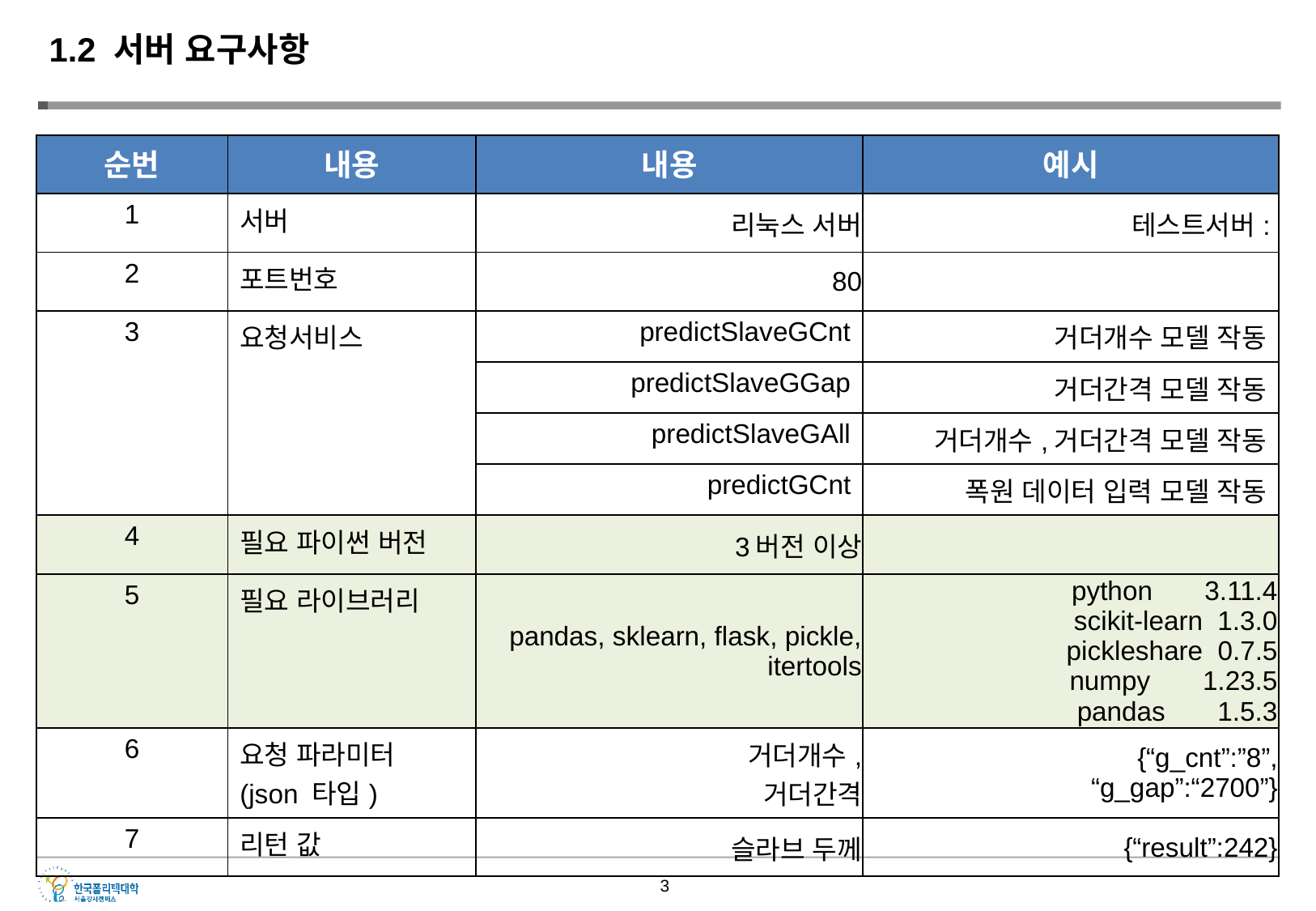

# 1.2 서버 요구사항
| 순번 | 내용 | 내용 | 예시 |
| --- | --- | --- | --- |
| 1 | 서버 | 리눅스 서버 | 테스트서버: |
| 2 | 포트번호 | 80 |  |
| 3 | 요청서비스 | predictSlaveGCnt | 거더개수 모델 작동 |
|  |  | predictSlaveGGap | 거더간격 모델 작동 |
|  |  | predictSlaveGAll | 거더개수,거더간격 모델 작동 |
|  |  | predictGCnt | 폭원 데이터 입력 모델 작동 |
| 4 | 필요 파이썬 버전 | 3버전 이상 |  |
| 5 | 필요 라이브러리 | pandas, sklearn, flask, pickle, itertools | python 3.11.4 scikit-learn 1.3.0 pickleshare 0.7.5 numpy 1.23.5 pandas 1.5.3 |
| 6 | 요청 파라미터 (json 타입) | 거더개수, 거더간격 | {“g\_cnt”:”8”, “g\_gap”:“2700”} |
| 7 | 리턴 값 | 슬라브 두께 | {“result”:242} |